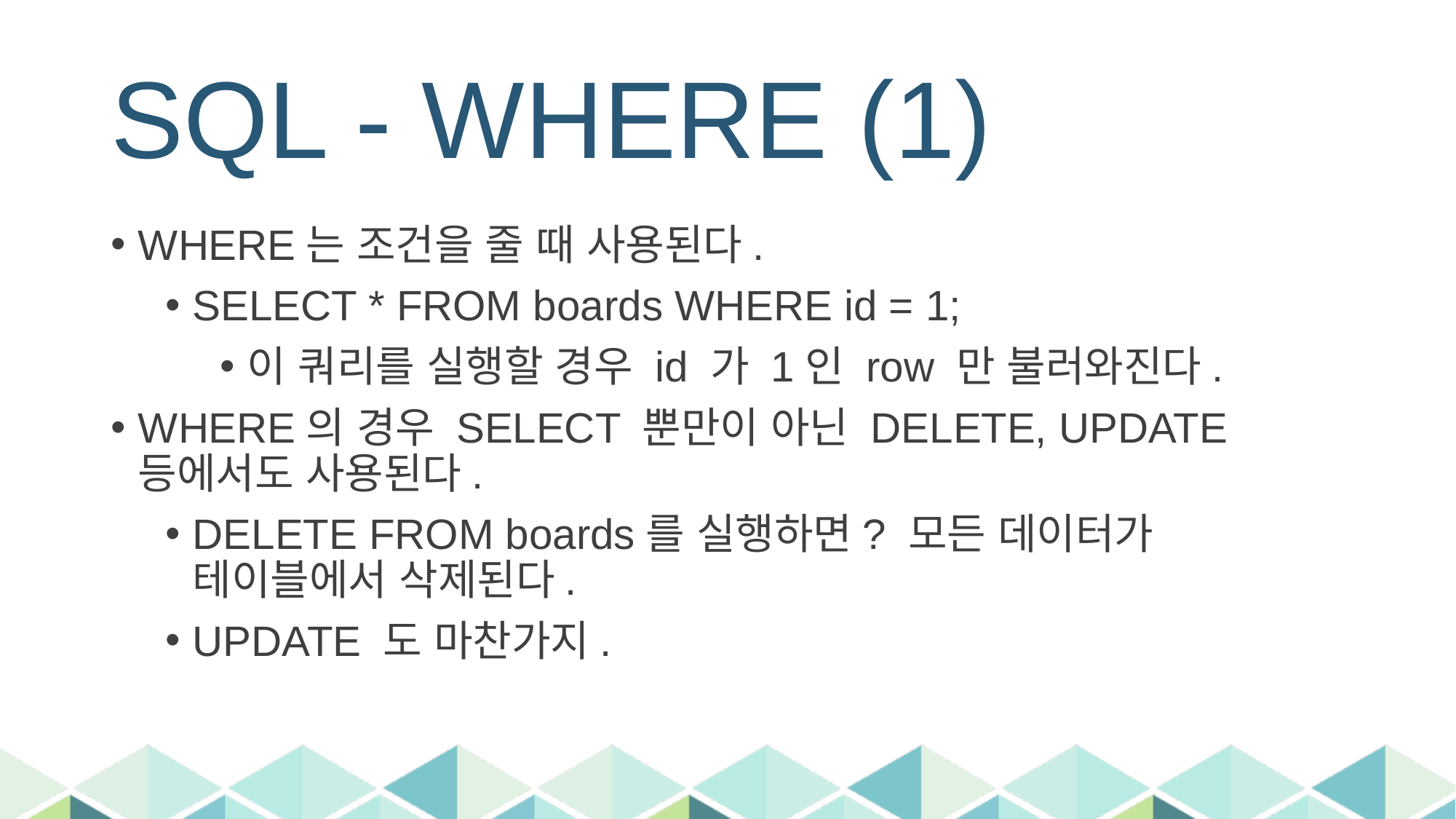

# SQL - WHERE (1)
WHERE는 조건을 줄 때 사용된다.
SELECT * FROM boards WHERE id = 1;
이 쿼리를 실행할 경우 id 가 1인 row 만 불러와진다.
WHERE의 경우 SELECT 뿐만이 아닌 DELETE, UPDATE 등에서도 사용된다.
DELETE FROM boards를 실행하면? 모든 데이터가 테이블에서 삭제된다.
UPDATE 도 마찬가지.